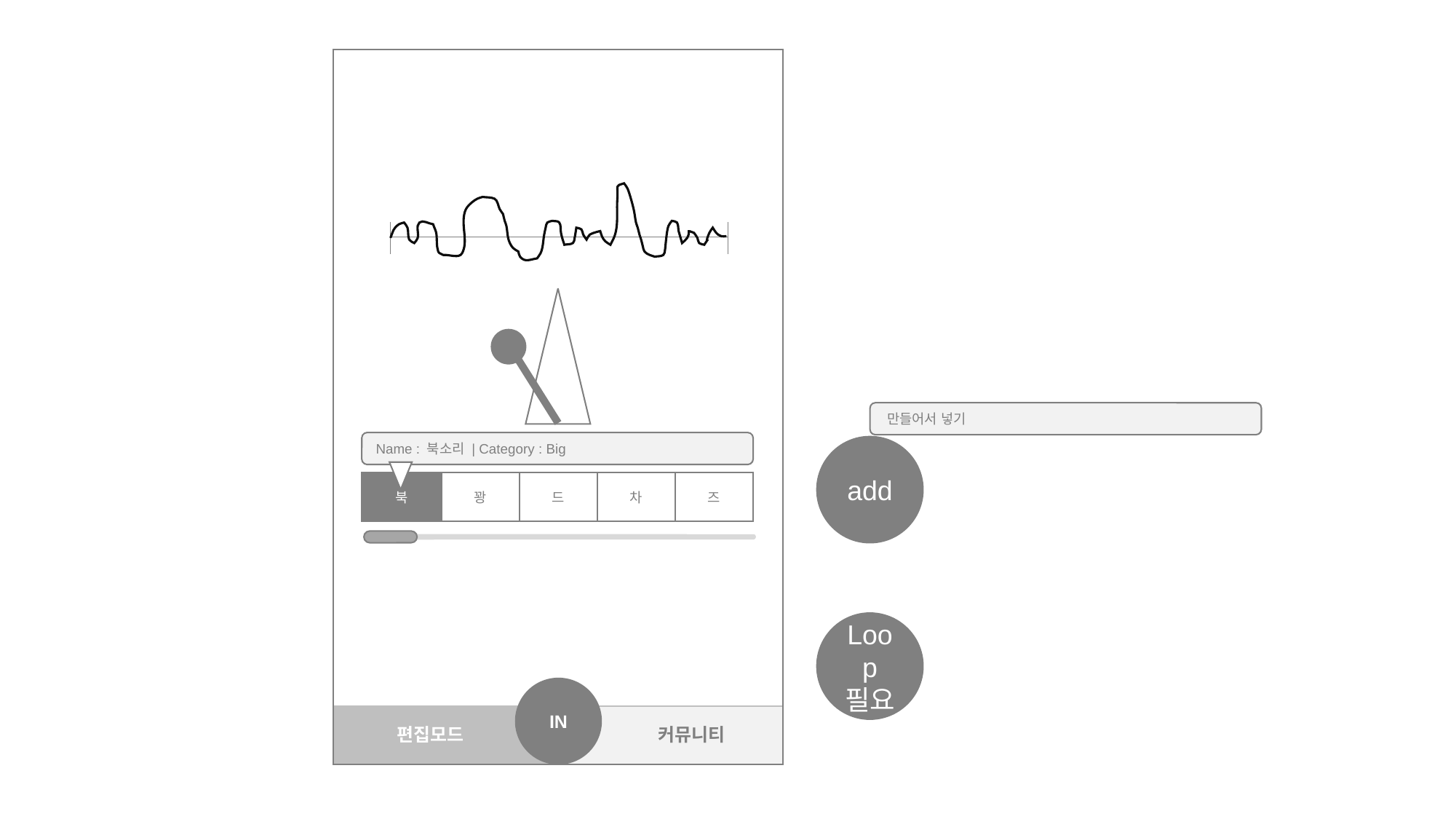

만들어서 넣기

Name : 북소리 | Category : Big
add

북
꽝
드
차
즈

Loop 필요
IN

편집모드
커뮤니티